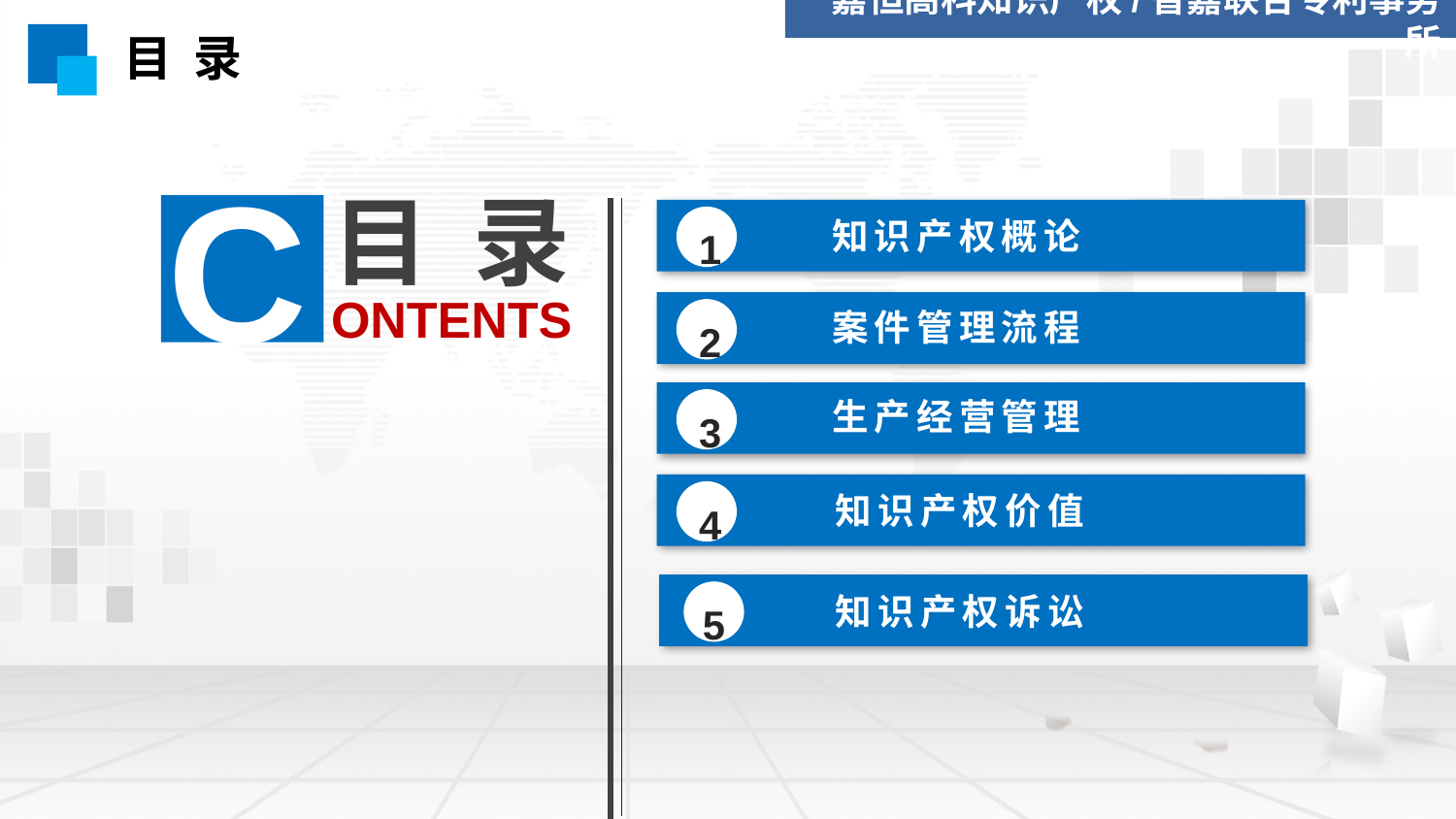

嘉恒高科知识产权/智嘉联合专利事务所
目  录
C
目  录

ONTENTS
1

知识产权概论
2

案件管理流程

3

生产经营管理

4

知识产权价值

4

5
知识产权诉讼